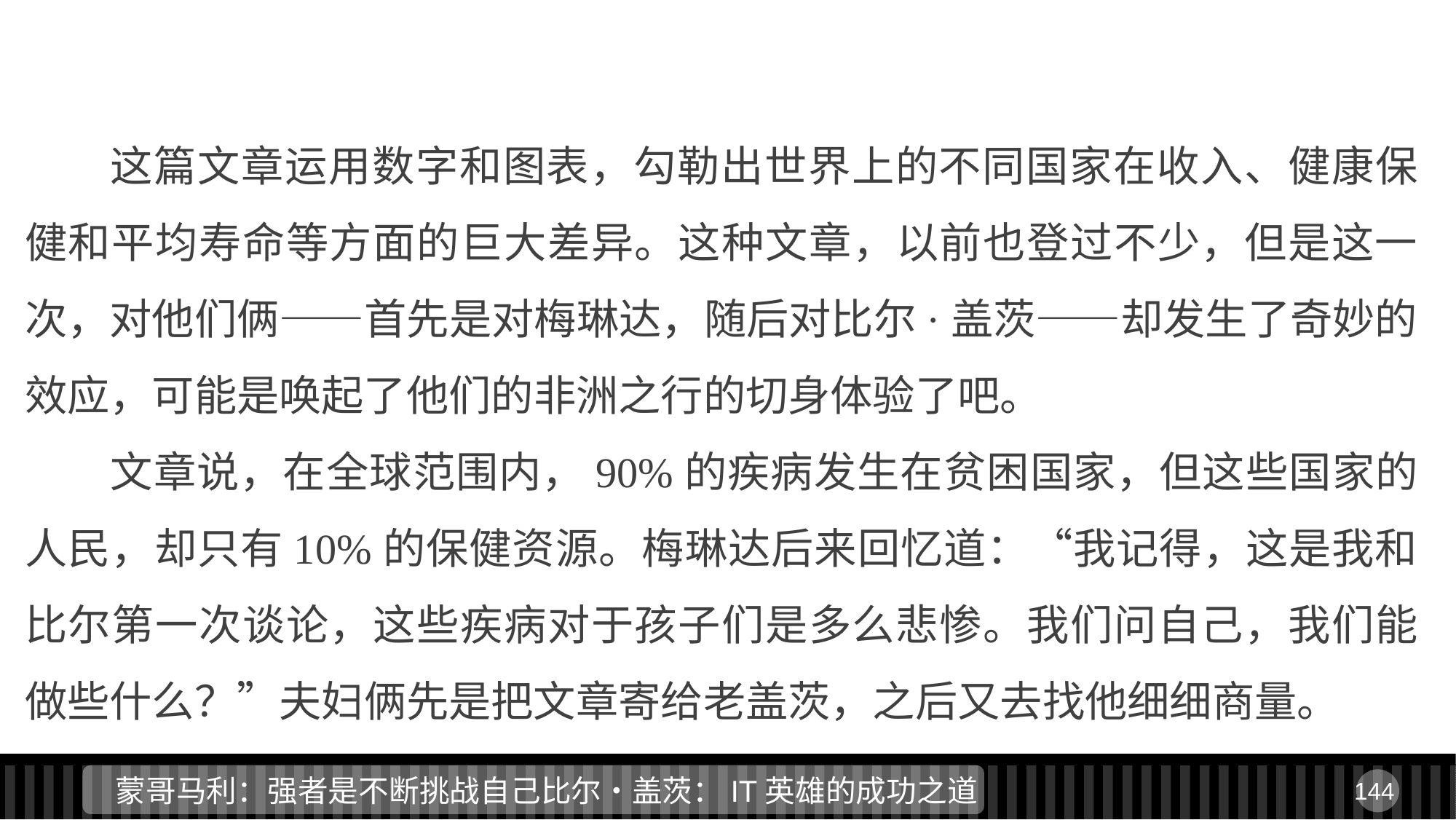

这篇文章运用数字和图表，勾勒出世界上的不同国家在收入、健康保健和平均寿命等方面的巨大差异。这种文章，以前也登过不少，但是这一次，对他们俩——首先是对梅琳达，随后对比尔·盖茨——却发生了奇妙的效应，可能是唤起了他们的非洲之行的切身体验了吧。
文章说，在全球范围内，90%的疾病发生在贫困国家，但这些国家的人民，却只有10%的保健资源。梅琳达后来回忆道：“我记得，这是我和比尔第一次谈论，这些疾病对于孩子们是多么悲惨。我们问自己，我们能做些什么？”夫妇俩先是把文章寄给老盖茨，之后又去找他细细商量。